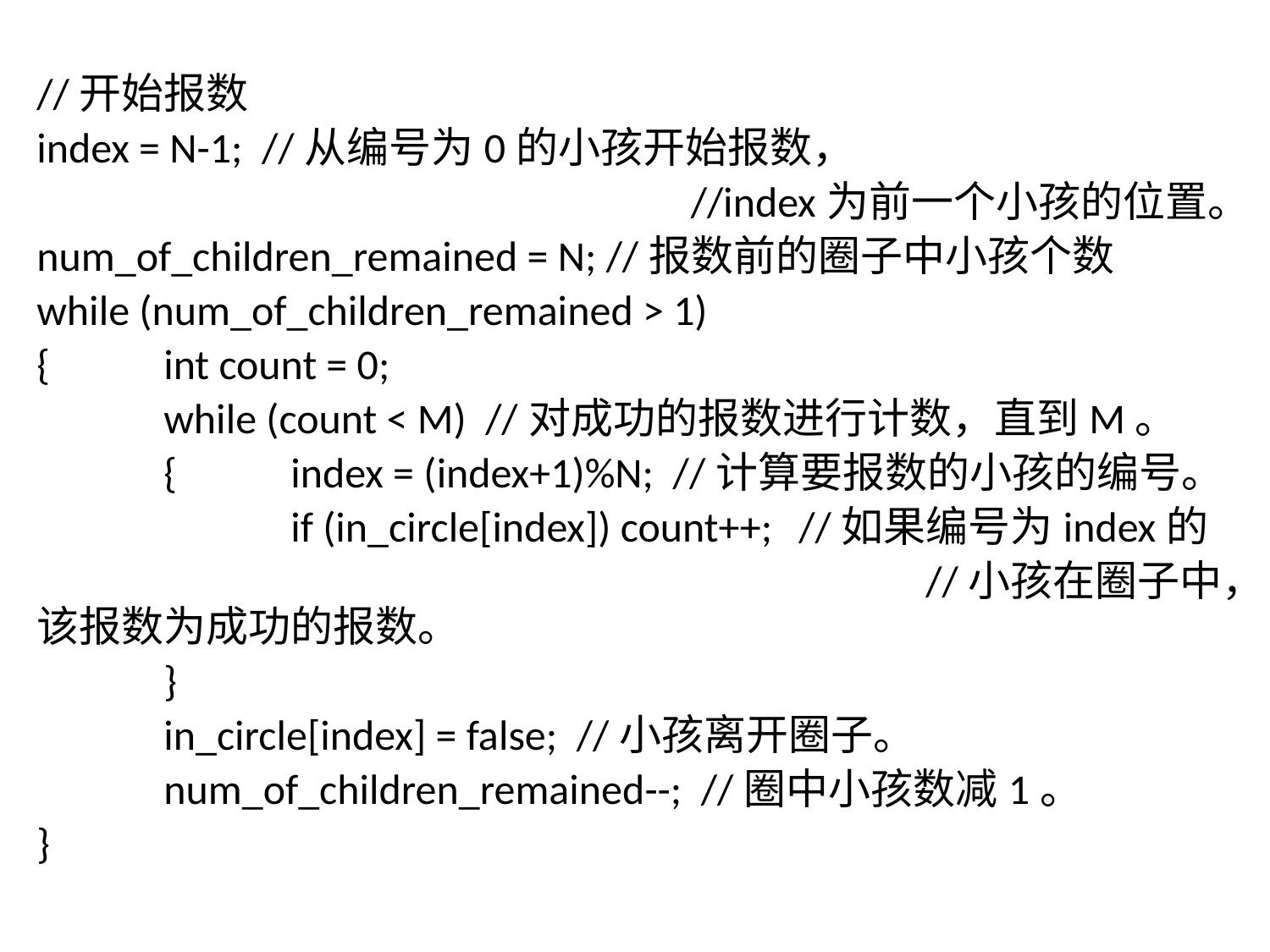

//开始报数
	index = N-1;  //从编号为0的小孩开始报数，
						  //index为前一个小孩的位置。
	num_of_children_remained = N; //报数前的圈子中小孩个数
	while (num_of_children_remained > 1)
	{	int count = 0;
		while (count < M)  //对成功的报数进行计数，直到M。
		{	index = (index+1)%N;  //计算要报数的小孩的编号。
			if (in_circle[index]) count++;  	//如果编号为index的
								//小孩在圈子中，该报数为成功的报数。
		}
		in_circle[index] = false;  //小孩离开圈子。
		num_of_children_remained--;  //圈中小孩数减1。
	}